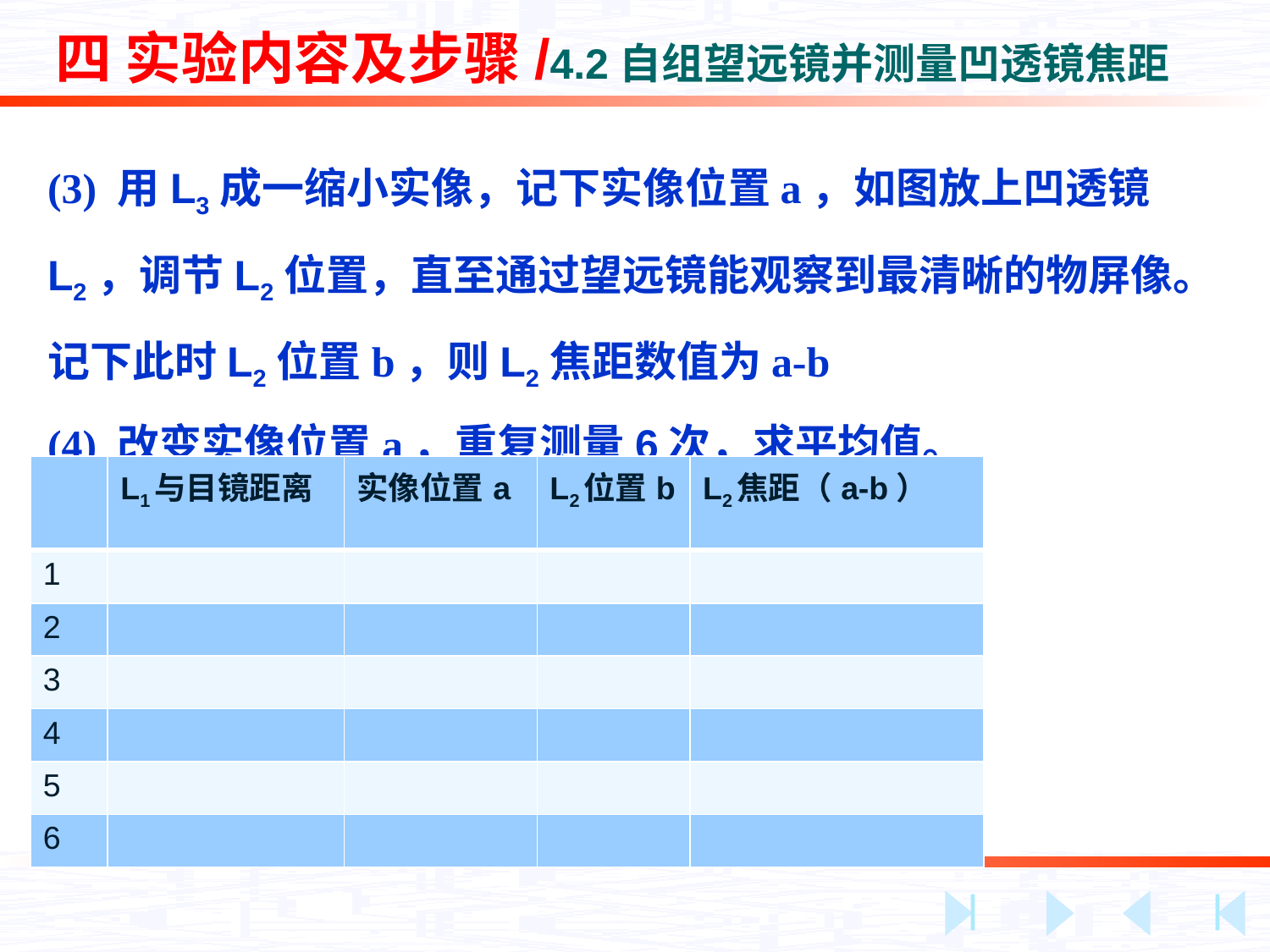

四 实验内容及步骤/4.2自组望远镜并测量凹透镜焦距
(3) 用L3成一缩小实像，记下实像位置a，如图放上凹透镜L2，调节L2位置，直至通过望远镜能观察到最清晰的物屏像。记下此时L2位置b，则L2焦距数值为a-b
(4) 改变实像位置a，重复测量6次，求平均值。

|  | L1与目镜距离 | 实像位置a | L2位置b | L2焦距（a-b） |
| --- | --- | --- | --- | --- |
| 1 |  |  |  |  |
| 2 |  |  |  |  |
| 3 |  |  |  |  |
| 4 |  |  |  |  |
| 5 |  |  |  |  |
| 6 |  |  |  |  |